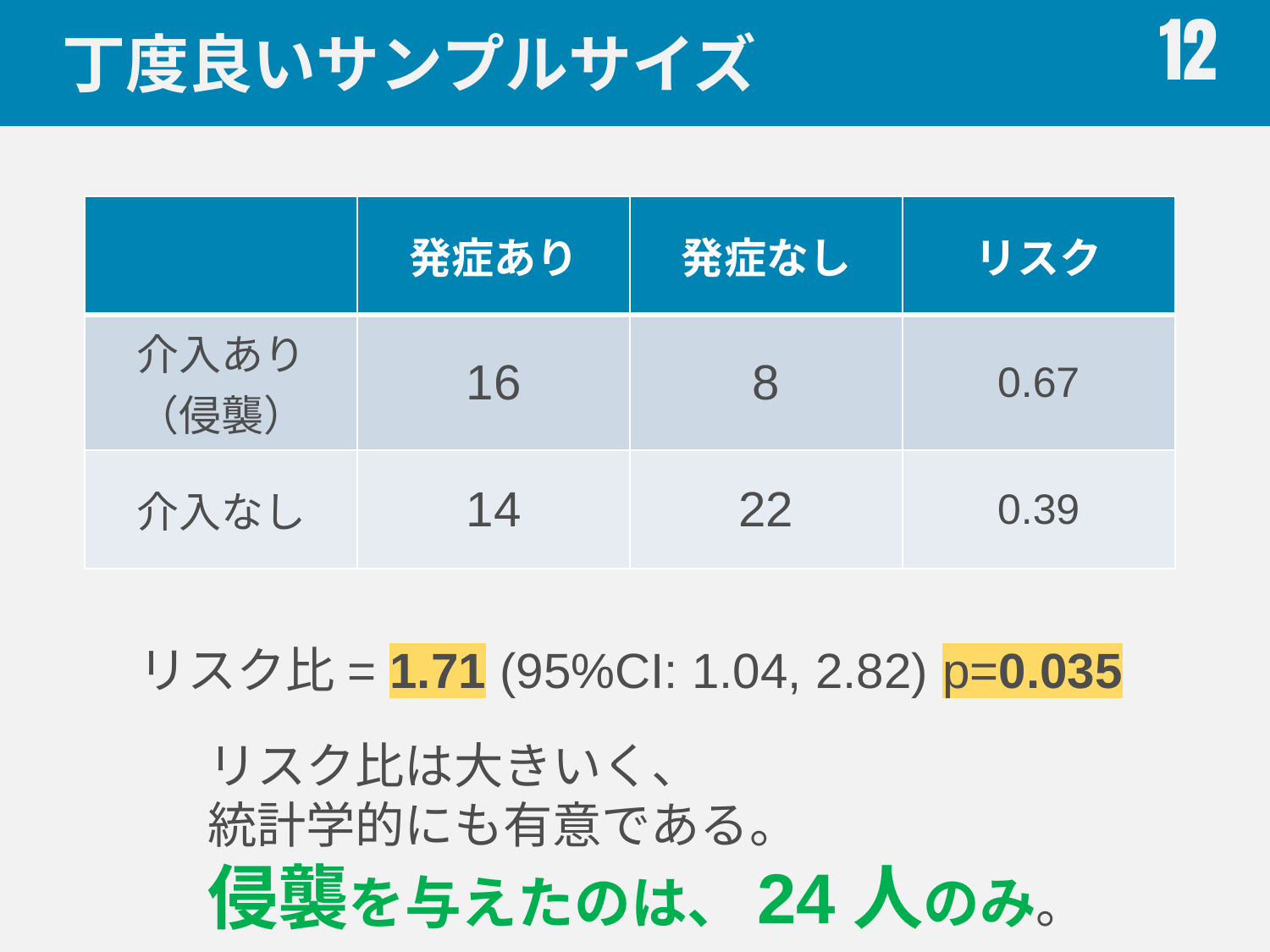

# 丁度良いサンプルサイズ
 12
|  | 発症あり | 発症なし | リスク |
| --- | --- | --- | --- |
| 介入あり （侵襲） | 16 | 8 | 0.67 |
| 介入なし | 14 | 22 | 0.39 |
リスク比= 1.71 (95%CI: 1.04, 2.82) p=0.035
リスク比は大きいく、
統計学的にも有意である。
侵襲を与えたのは、24人のみ。